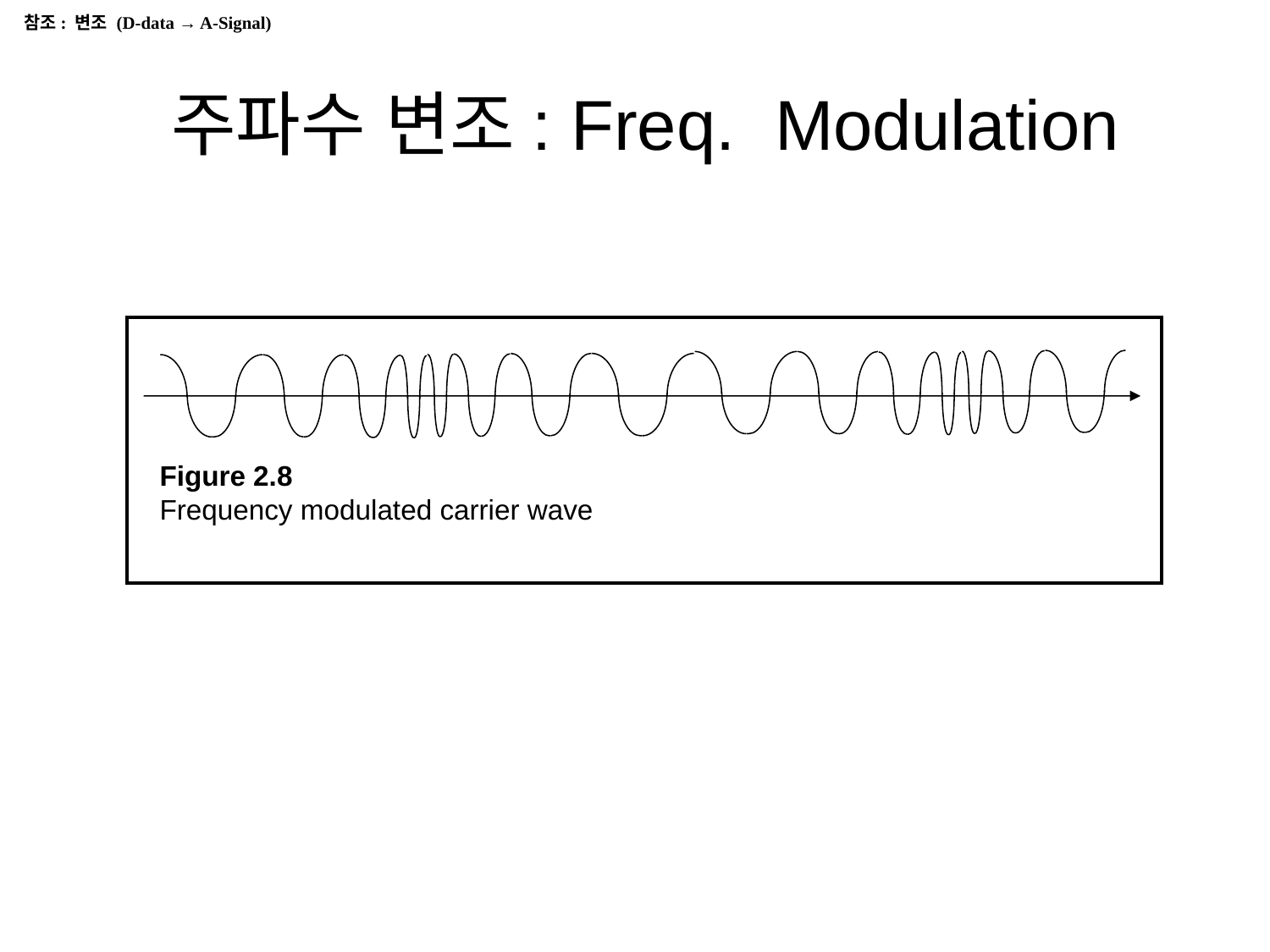

참조: 변조 (D-data → A-Signal)
# 주파수 변조: Freq.  Modulation

Figure 2.8
Frequency modulated carrier wave